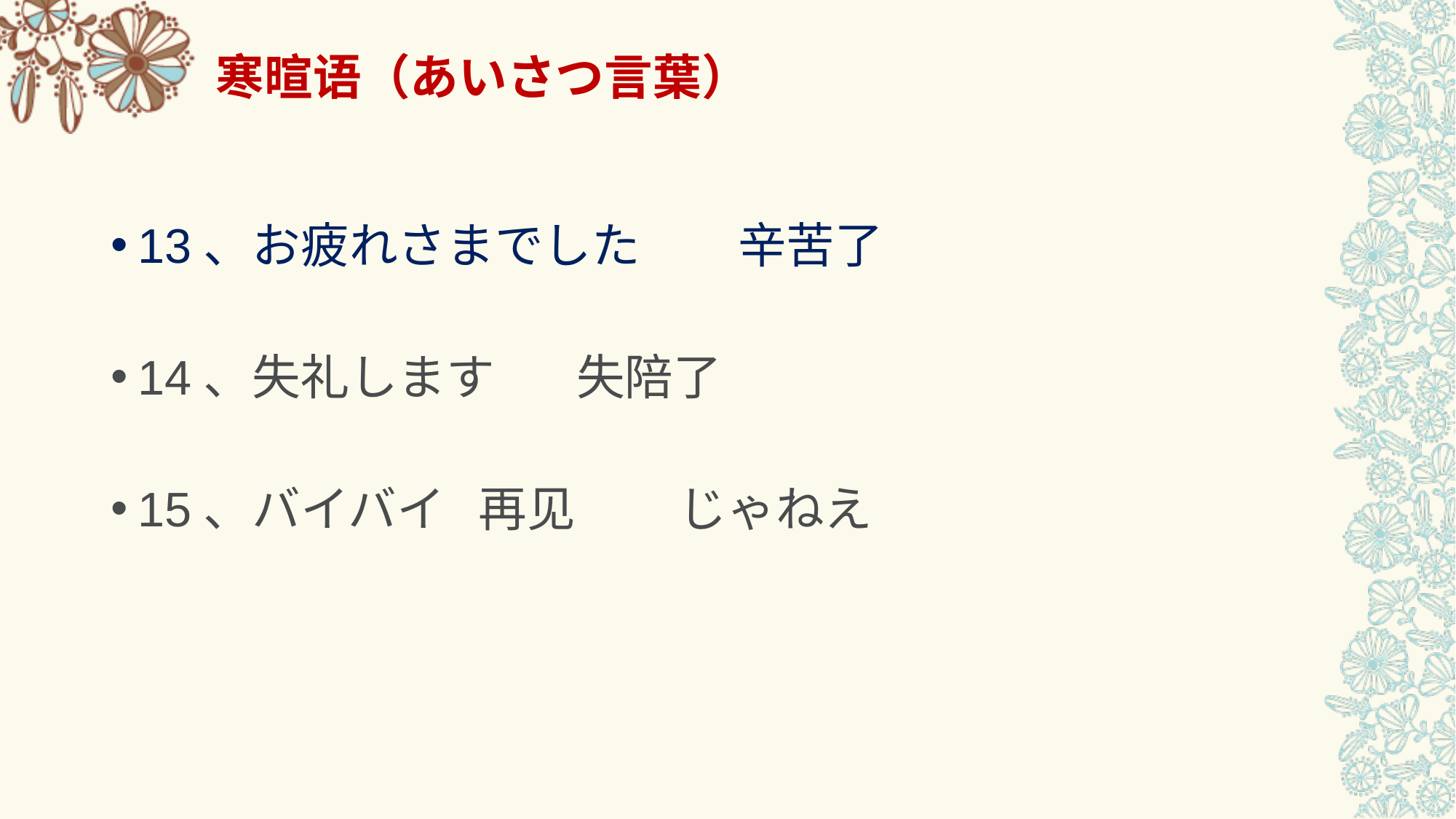

# 寒暄语（あいさつ言葉）
13、お疲れさまでした　　辛苦了
14、失礼します　   失陪了
15、バイバイ   再见    　 じゃねえ